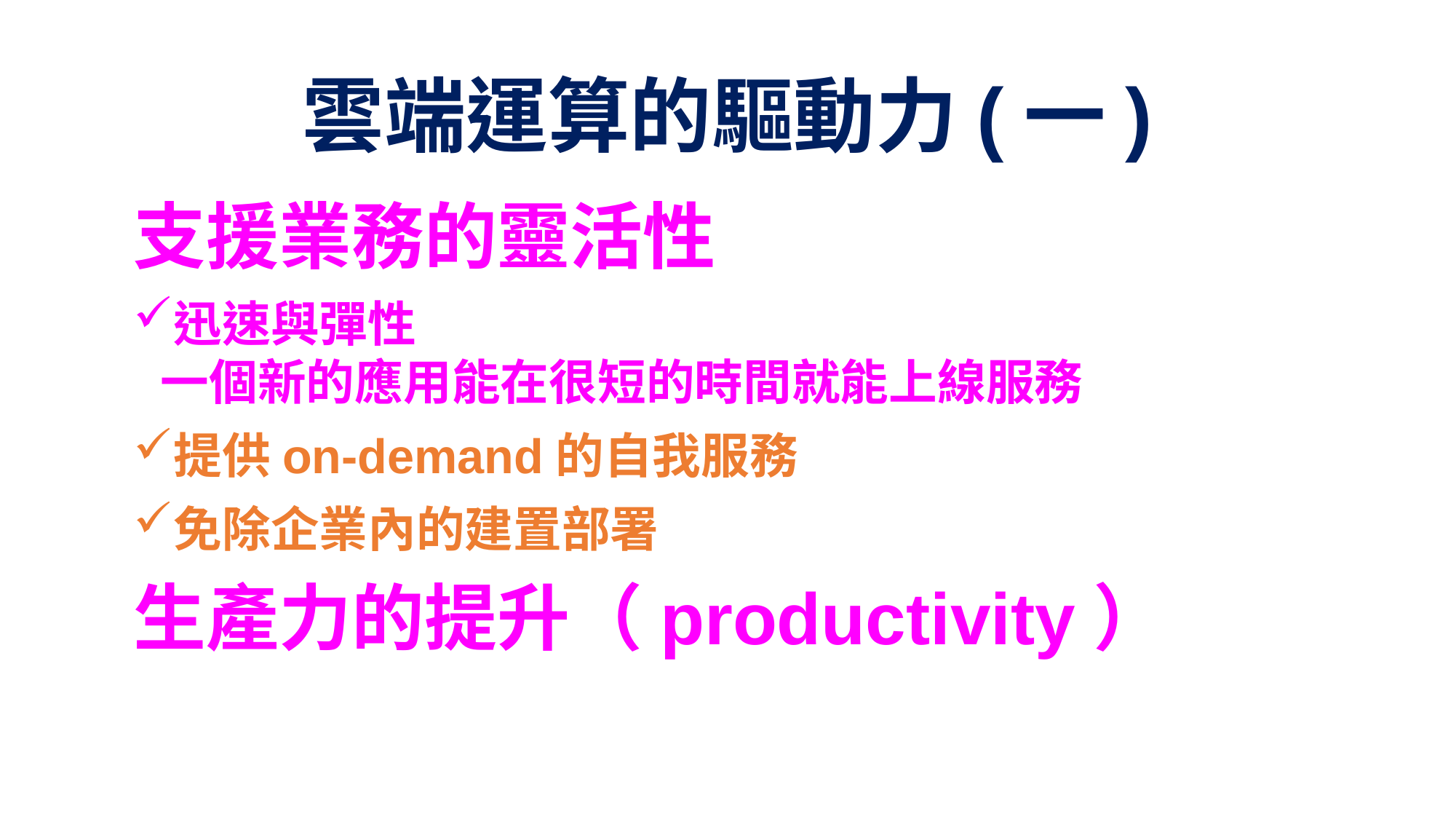

雲端運算的驅動力(一)
支援業務的靈活性
迅速與彈性
一個新的應用能在很短的時間就能上線服務
提供on-demand的自我服務
免除企業內的建置部署
生產力的提升（productivity）